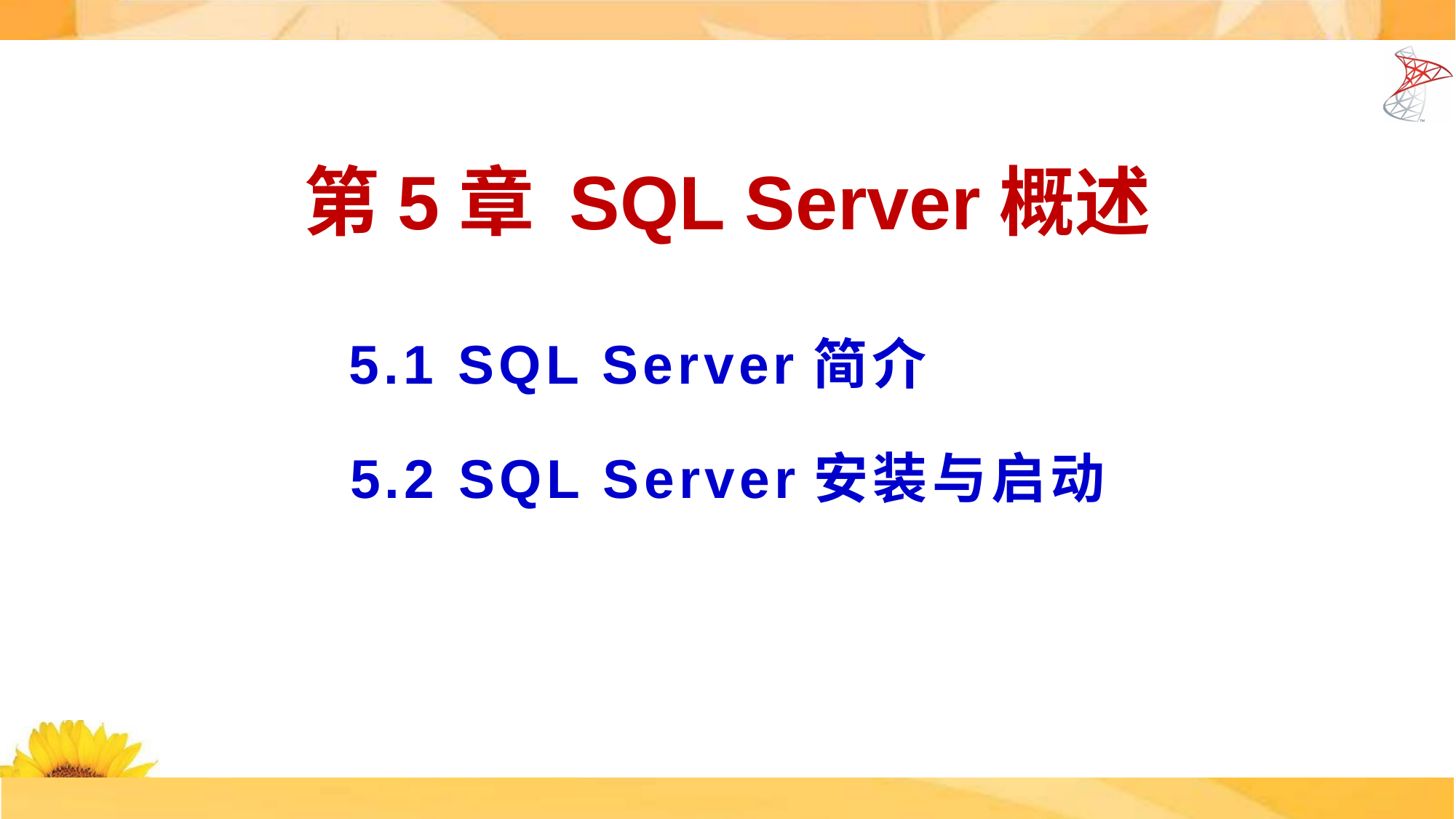

第5章 SQL Server概述
5.1 SQL Server简介
5.2 SQL Server安装与启动